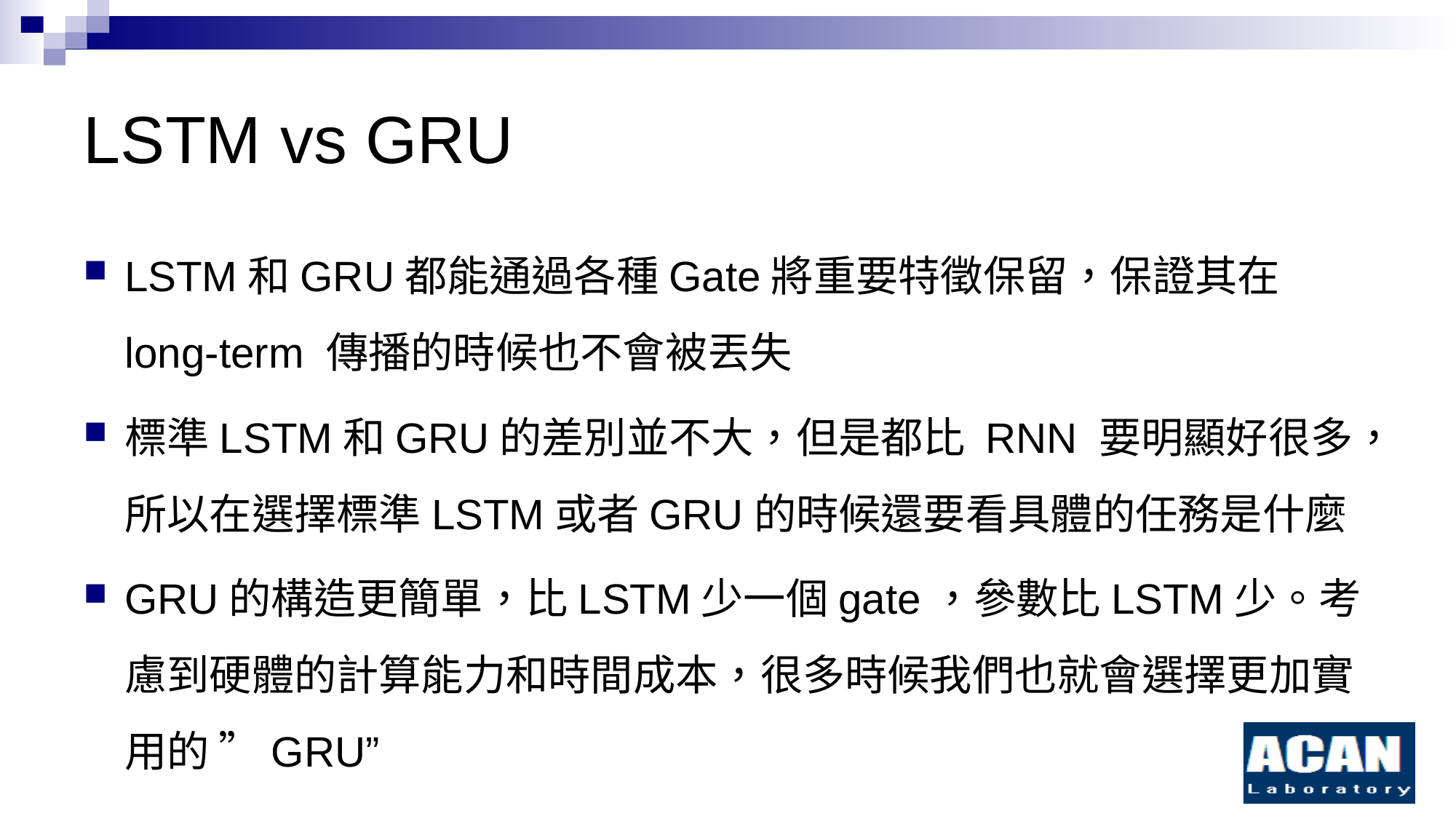

# LSTM vs GRU
LSTM和GRU都能通過各種Gate將重要特徵保留，保證其在 long-term 傳播的時候也不會被丟失
標準LSTM和GRU的差別並不大，但是都比 RNN 要明顯好很多，所以在選擇標準LSTM或者GRU的時候還要看具體的任務是什麼
GRU的構造更簡單，比LSTM少一個gate，參數比LSTM少。考慮到硬體的計算能力和時間成本，很多時候我們也就會選擇更加實用的 ”GRU”